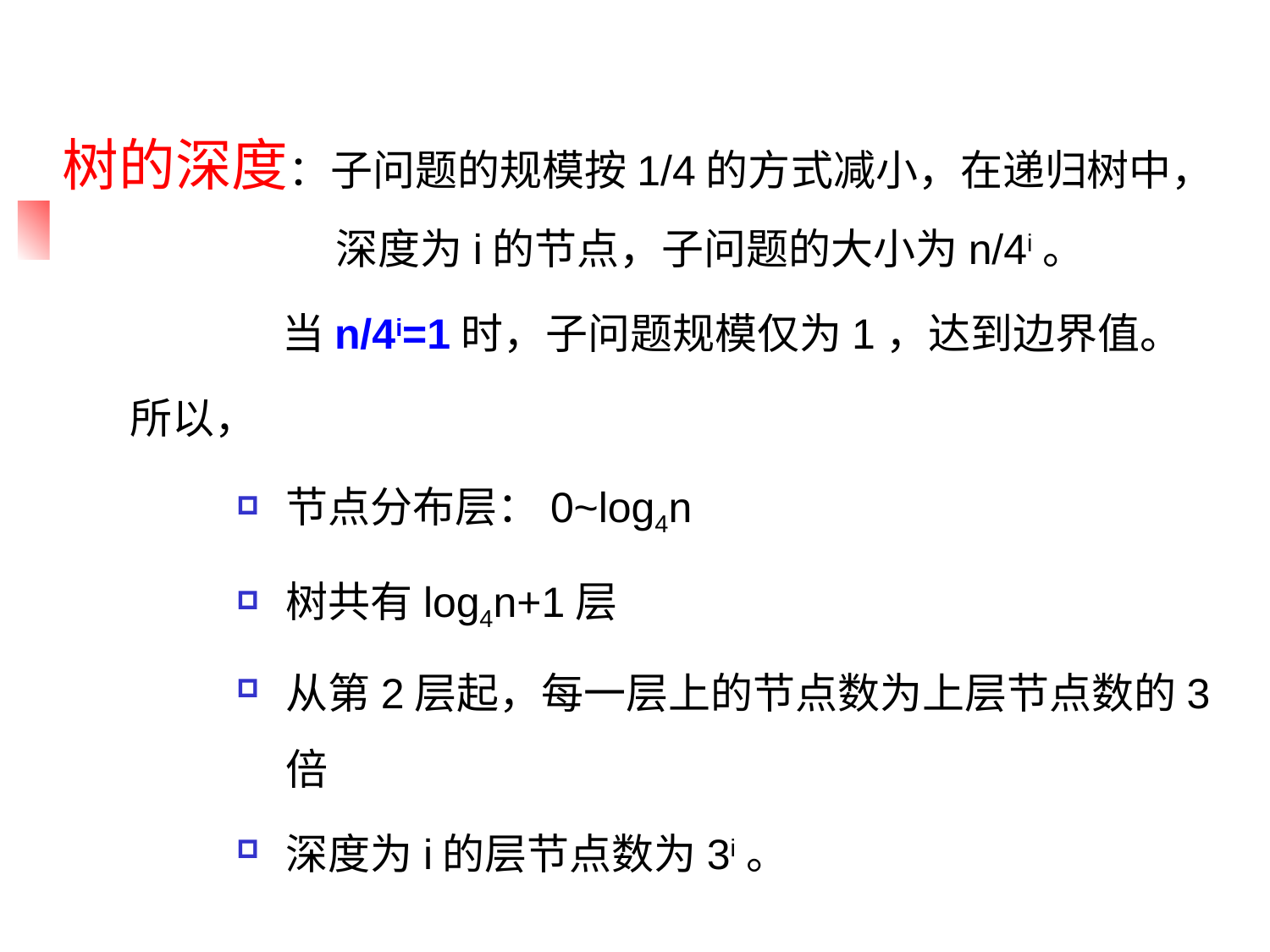

树的深度：子问题的规模按1/4的方式减小，在递归树中，深度为i的节点，子问题的大小为n/4i。
                      当n/4i=1时，子问题规模仅为1，达到边界值。
      所以，
节点分布层：0~log4n
树共有log4n+1层
从第2层起，每一层上的节点数为上层节点数的3倍
深度为i的层节点数为3i。